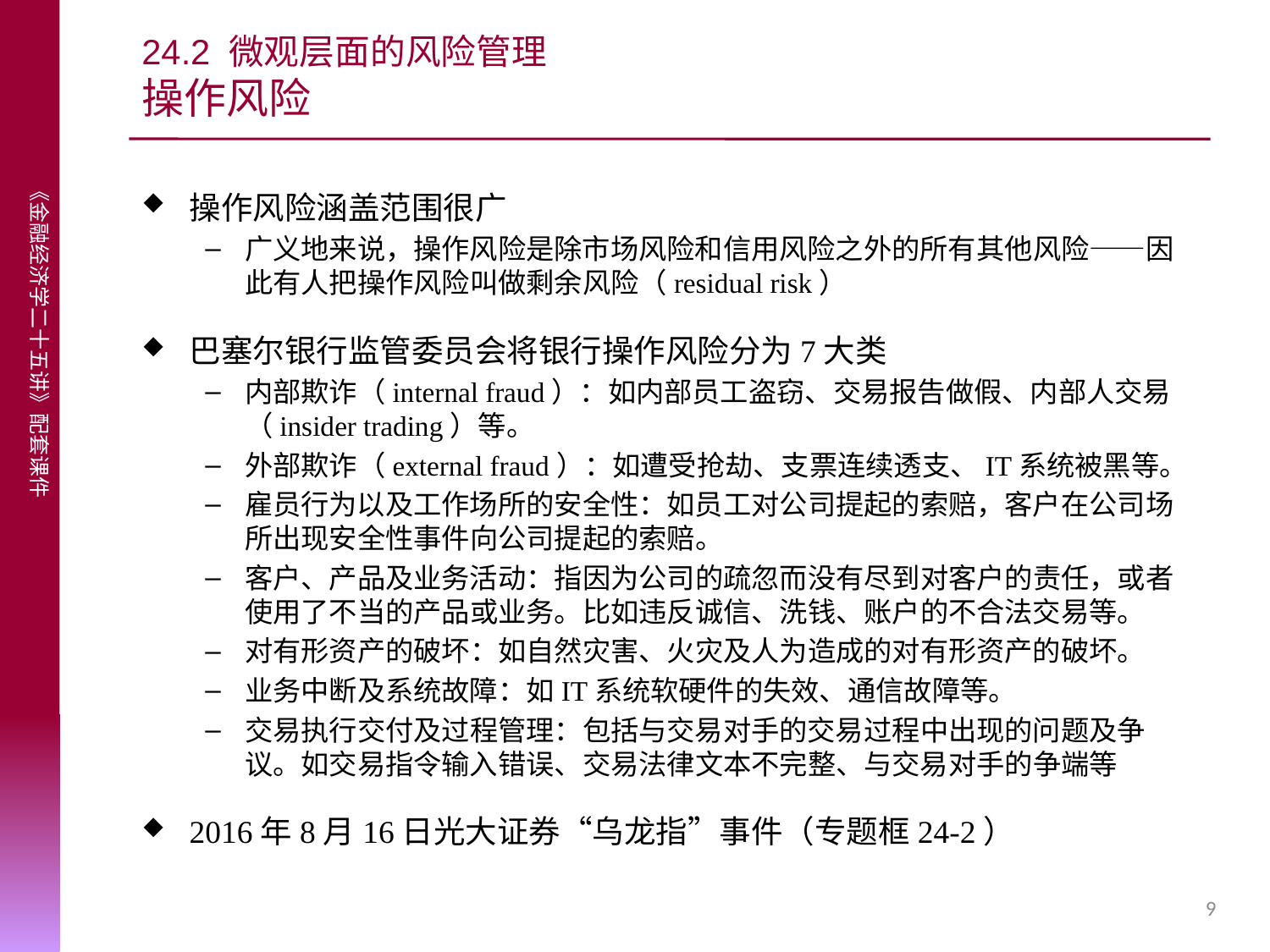

# 24.2 微观层面的风险管理 操作风险
操作风险涵盖范围很广
广义地来说，操作风险是除市场风险和信用风险之外的所有其他风险——因此有人把操作风险叫做剩余风险（residual risk）
巴塞尔银行监管委员会将银行操作风险分为7大类
内部欺诈（internal fraud）：如内部员工盗窃、交易报告做假、内部人交易（insider trading）等。
外部欺诈（external fraud）：如遭受抢劫、支票连续透支、IT系统被黑等。
雇员行为以及工作场所的安全性：如员工对公司提起的索赔，客户在公司场所出现安全性事件向公司提起的索赔。
客户、产品及业务活动：指因为公司的疏忽而没有尽到对客户的责任，或者使用了不当的产品或业务。比如违反诚信、洗钱、账户的不合法交易等。
对有形资产的破坏：如自然灾害、火灾及人为造成的对有形资产的破坏。
业务中断及系统故障：如IT系统软硬件的失效、通信故障等。
交易执行交付及过程管理：包括与交易对手的交易过程中出现的问题及争议。如交易指令输入错误、交易法律文本不完整、与交易对手的争端等
2016年8月16日光大证券“乌龙指”事件（专题框24-2）

9